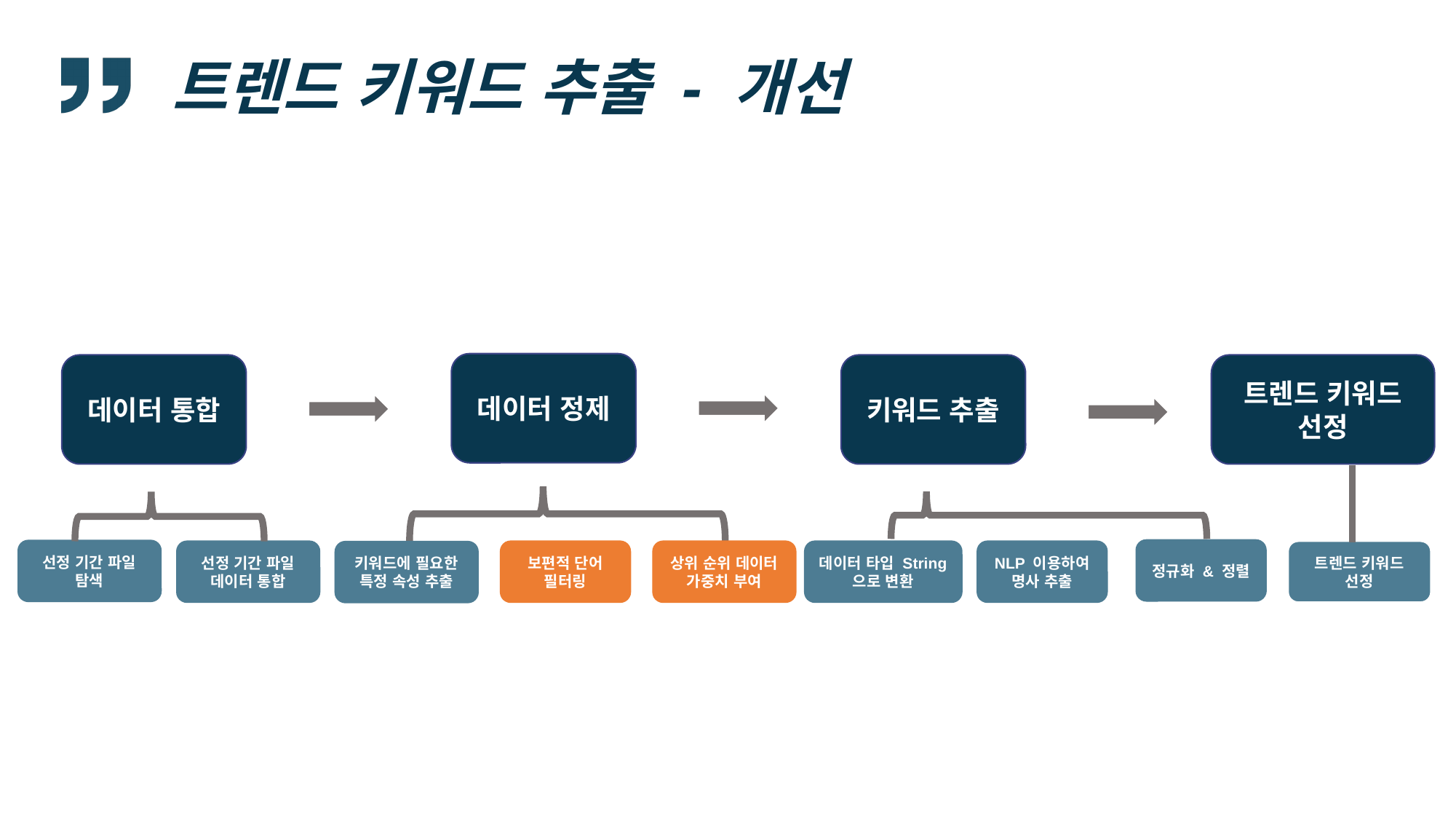

# 트렌드 키워드 추출 - 개선
데이터 정제
데이터 통합
키워드 추출
트렌드 키워드 선정

정규화 & 정렬
선정 기간 파일 탐색
선정 기간 파일
데이터 통합
보편적 단어 필터링
상위 순위 데이터 가중치 부여
데이터 타입 String 으로 변환
NLP 이용하여 명사 추출
트렌드 키워드 선정
키워드에 필요한 특정 속성 추출